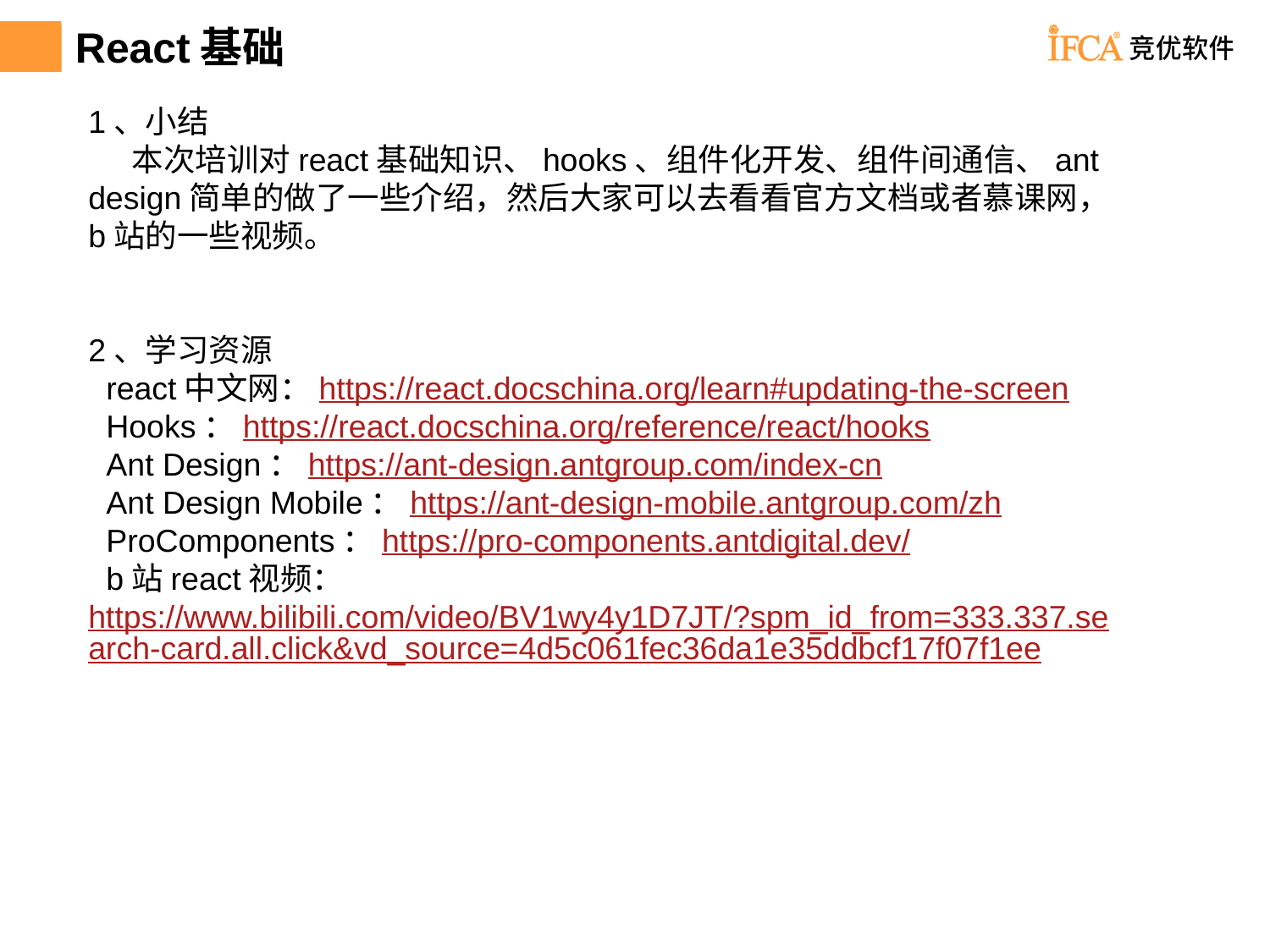

# React基础
1、小结
     本次培训对react基础知识、hooks、组件化开发、组件间通信、ant design简单的做了一些介绍，然后大家可以去看看官方文档或者慕课网，b站的一些视频。

2、学习资源
  react中文网：https://react.docschina.org/learn#updating-the-screen
  Hooks：https://react.docschina.org/reference/react/hooks
  Ant Design：https://ant-design.antgroup.com/index-cn
  Ant Design Mobile：https://ant-design-mobile.antgroup.com/zh
  ProComponents：https://pro-components.antdigital.dev/
  b站react视频：https://www.bilibili.com/video/BV1wy4y1D7JT/?spm_id_from=333.337.search-card.all.click&vd_source=4d5c061fec36da1e35ddbcf17f07f1ee